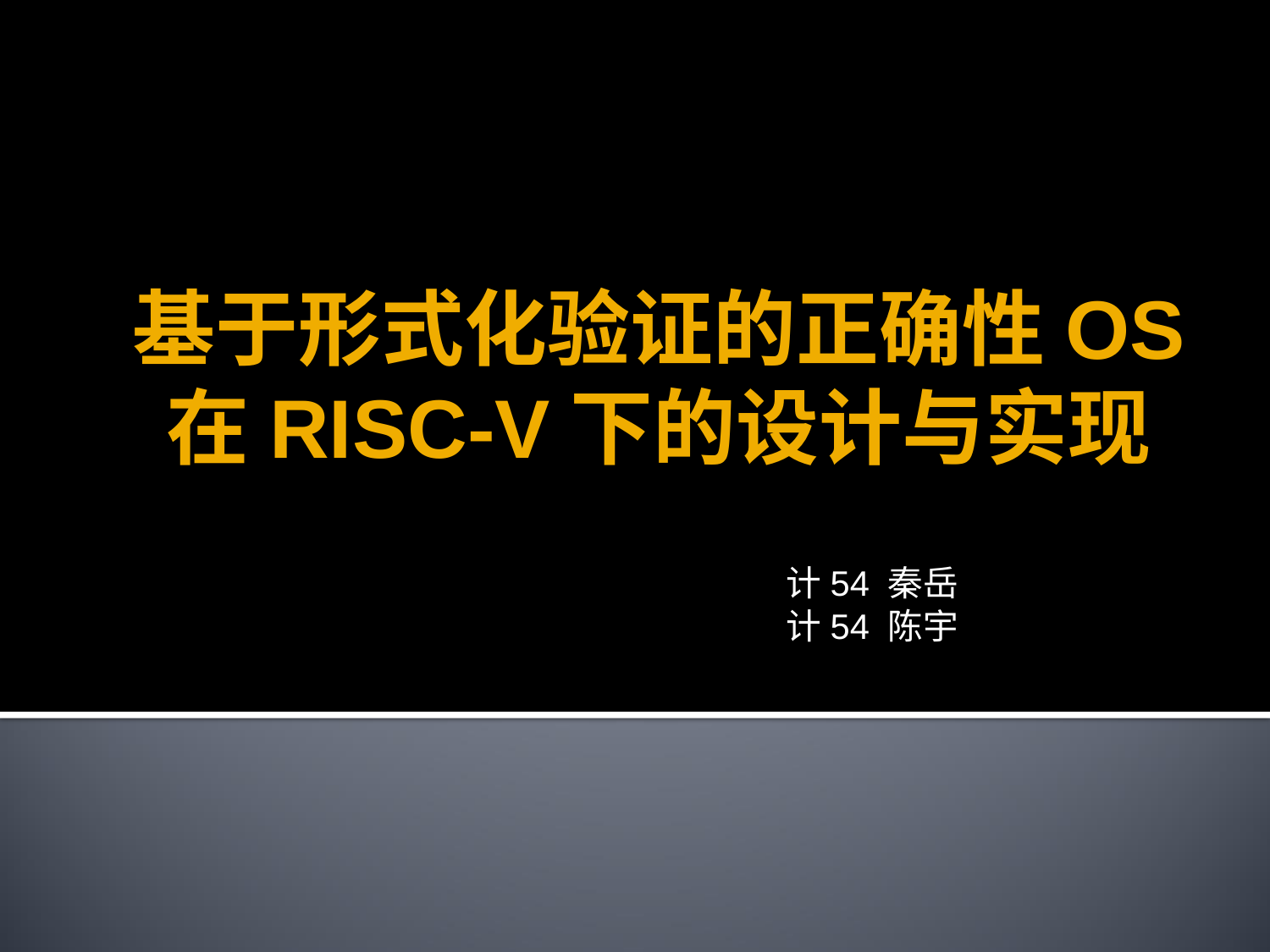

# 基于形式化验证的正确性OS 在RISC-V下的设计与实现
计54 秦岳
计54 陈宇